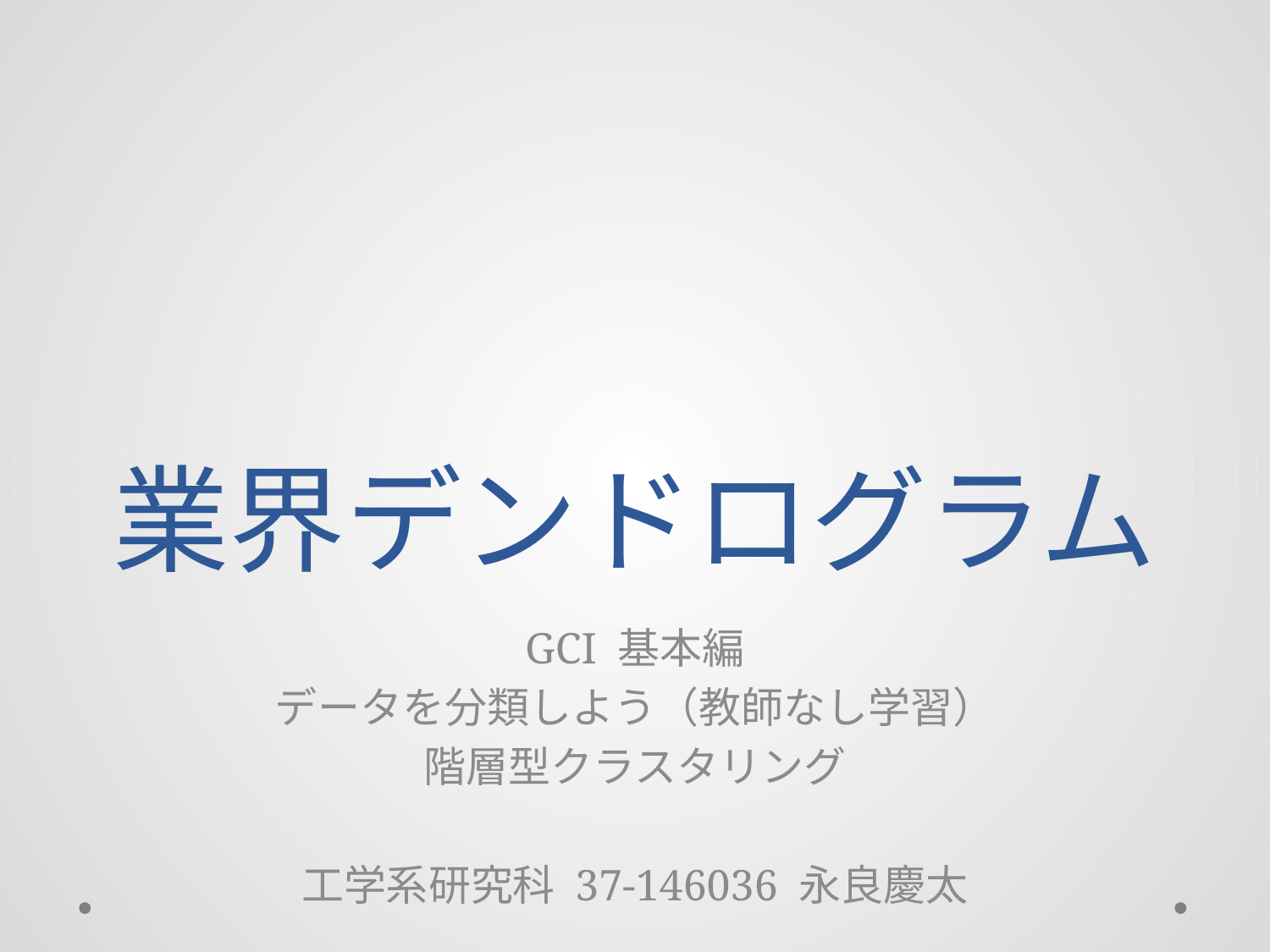

# 業界デンドログラム
GCI 基本編
データを分類しよう（教師なし学習）
階層型クラスタリング

工学系研究科 37-146036 永良慶太